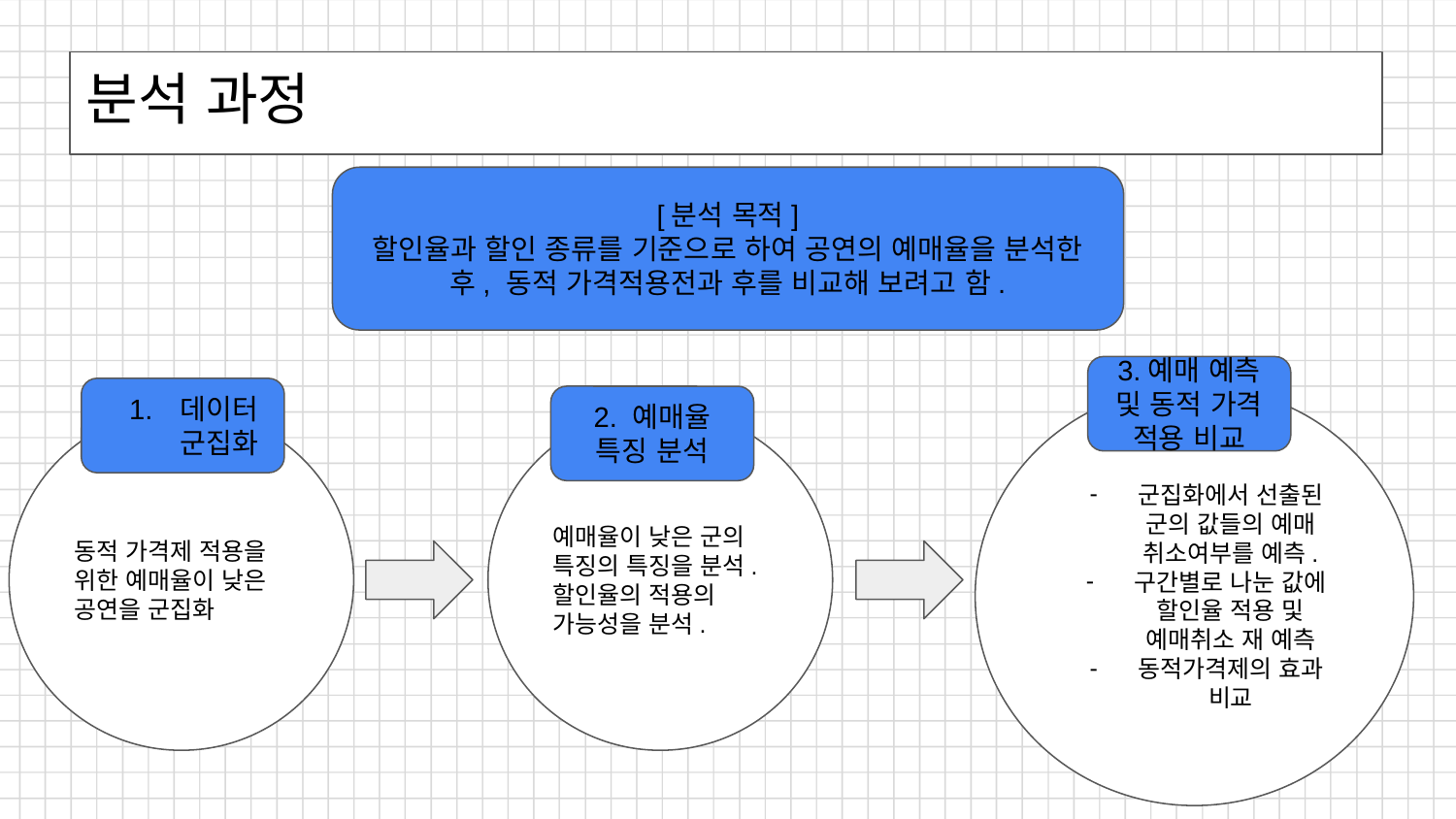

# 분석 과정
[분석 목적]
할인율과 할인 종류를 기준으로 하여 공연의 예매율을 분석한 후, 동적 가격적용전과 후를 비교해 보려고 함.
3.예매 예측 및 동적 가격 적용 비교
데이터 군집화
2. 예매율 특징 분석
군집화에서 선출된 군의 값들의 예매 취소여부를 예측.
구간별로 나눈 값에 할인율 적용 및 예매취소 재 예측
동적가격제의 효과 비교
동적 가격제 적용을 위한 예매율이 낮은 공연을 군집화
예매율이 낮은 군의 특징의 특징을 분석.
할인율의 적용의 가능성을 분석.